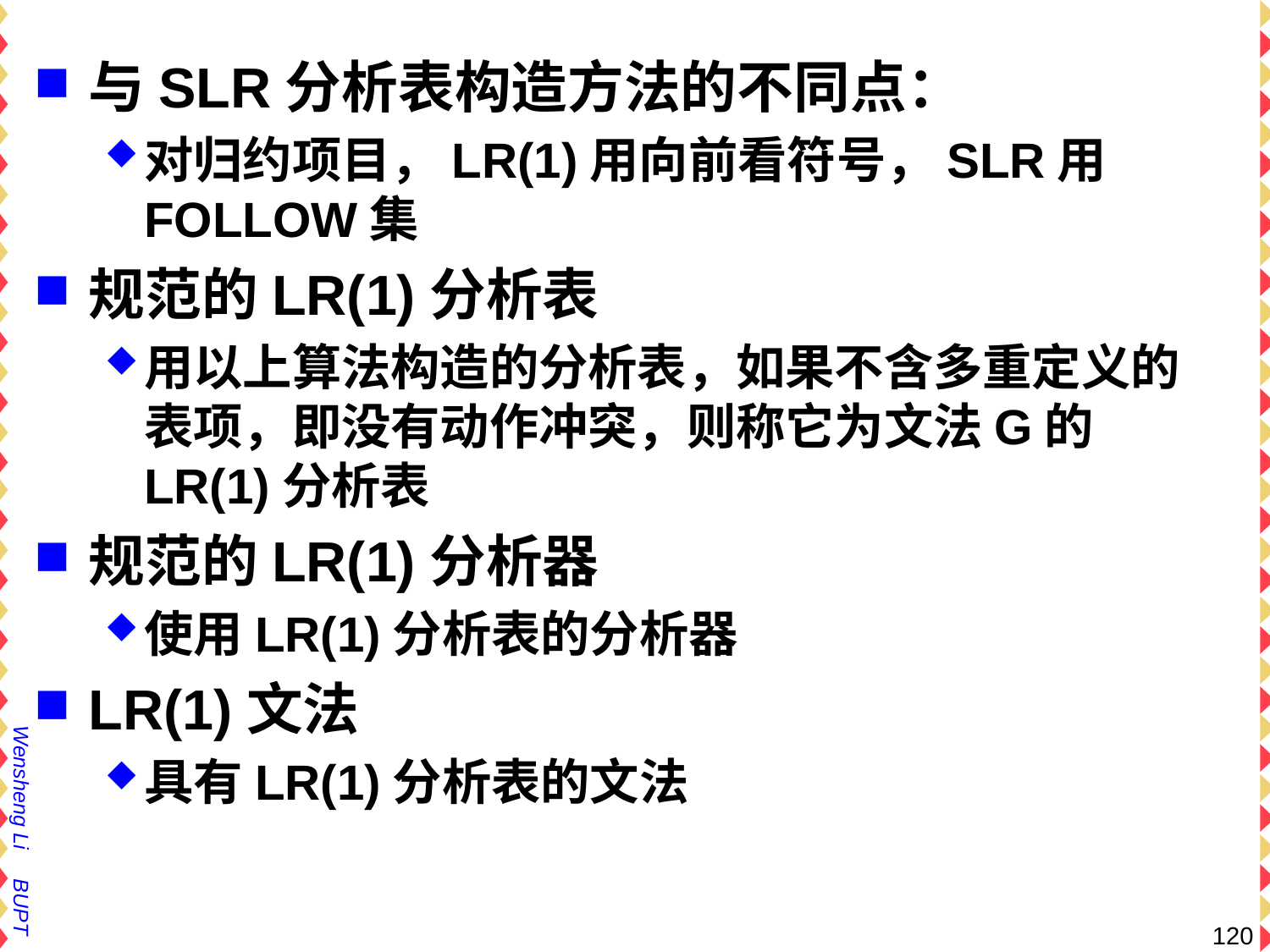

与SLR分析表构造方法的不同点：
对归约项目，LR(1)用向前看符号，SLR用FOLLOW集
规范的LR(1)分析表
用以上算法构造的分析表，如果不含多重定义的表项，即没有动作冲突，则称它为文法G的LR(1)分析表
规范的LR(1)分析器
使用LR(1)分析表的分析器
LR(1)文法
具有LR(1)分析表的文法
120